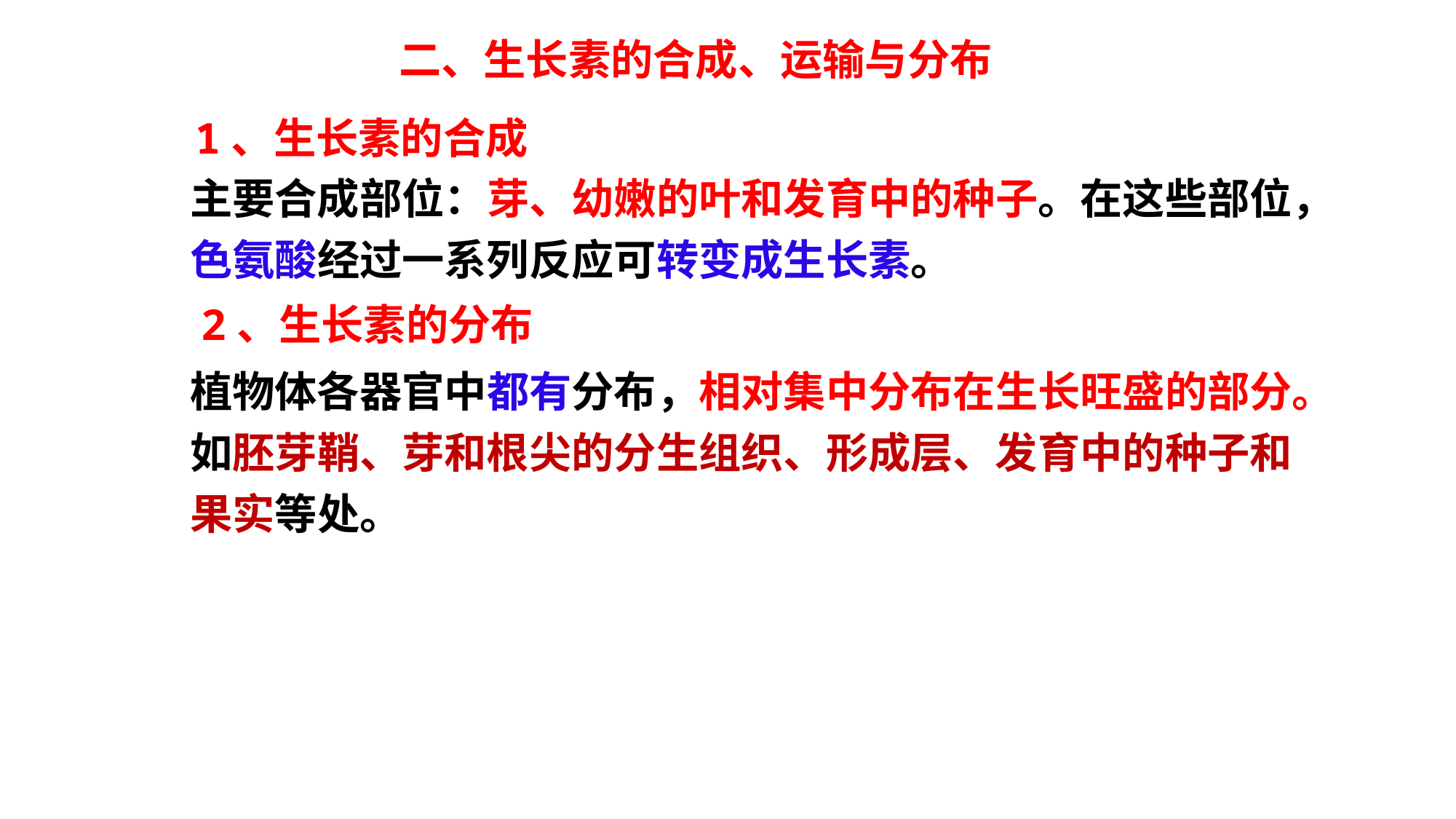

二、生长素的合成、运输与分布
1、生长素的合成
主要合成部位：芽、幼嫩的叶和发育中的种子。在这些部位，色氨酸经过一系列反应可转变成生长素。
2、生长素的分布
植物体各器官中都有分布，相对集中分布在生长旺盛的部分。如胚芽鞘、芽和根尖的分生组织、形成层、发育中的种子和果实等处。